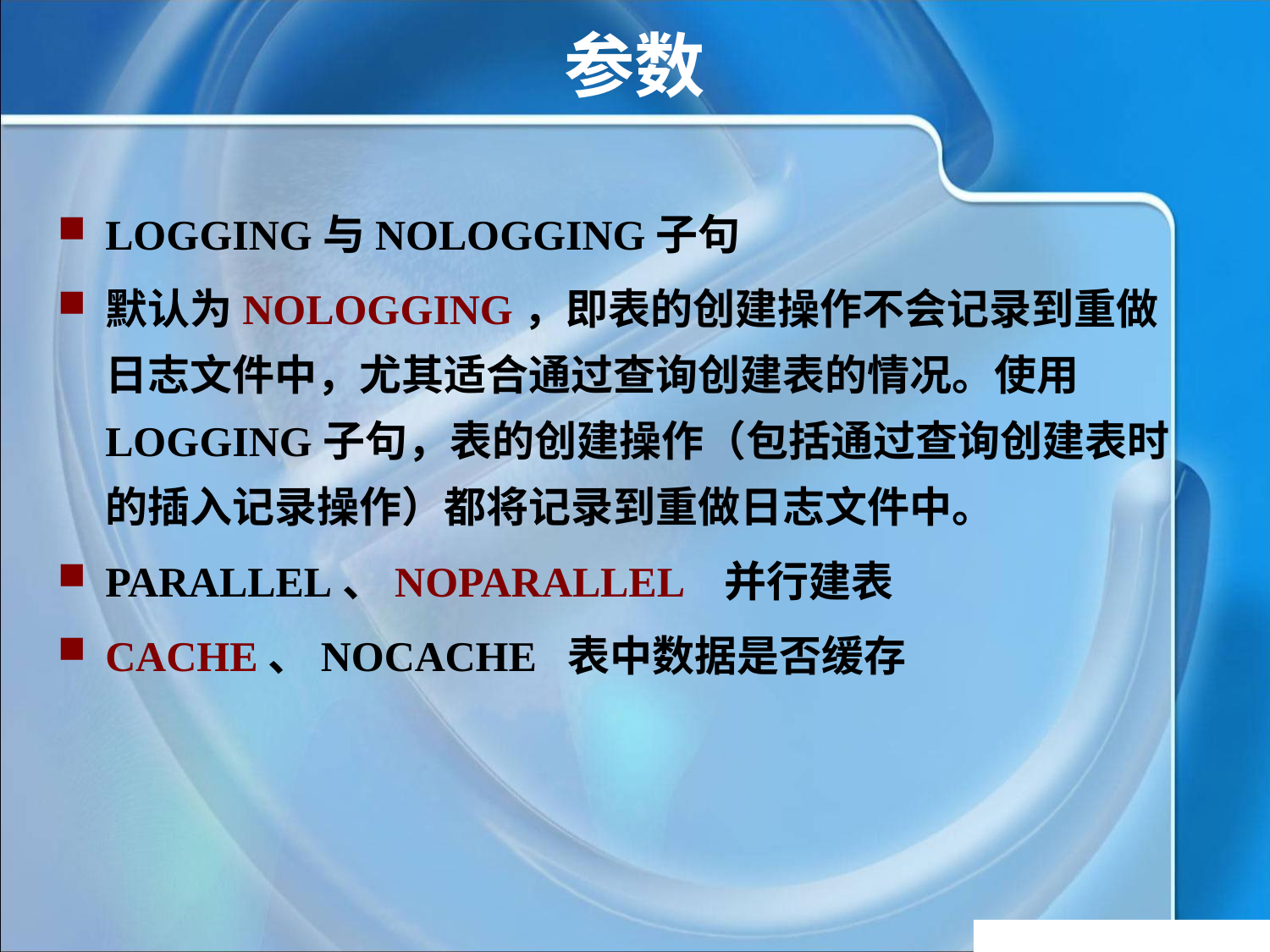

# 参数
LOGGING与NOLOGGING子句
默认为NOLOGGING，即表的创建操作不会记录到重做日志文件中，尤其适合通过查询创建表的情况。使用LOGGING子句，表的创建操作（包括通过查询创建表时的插入记录操作）都将记录到重做日志文件中。
PARALLEL、NOPARALLEL   并行建表
CACHE、NOCACHE  表中数据是否缓存

36